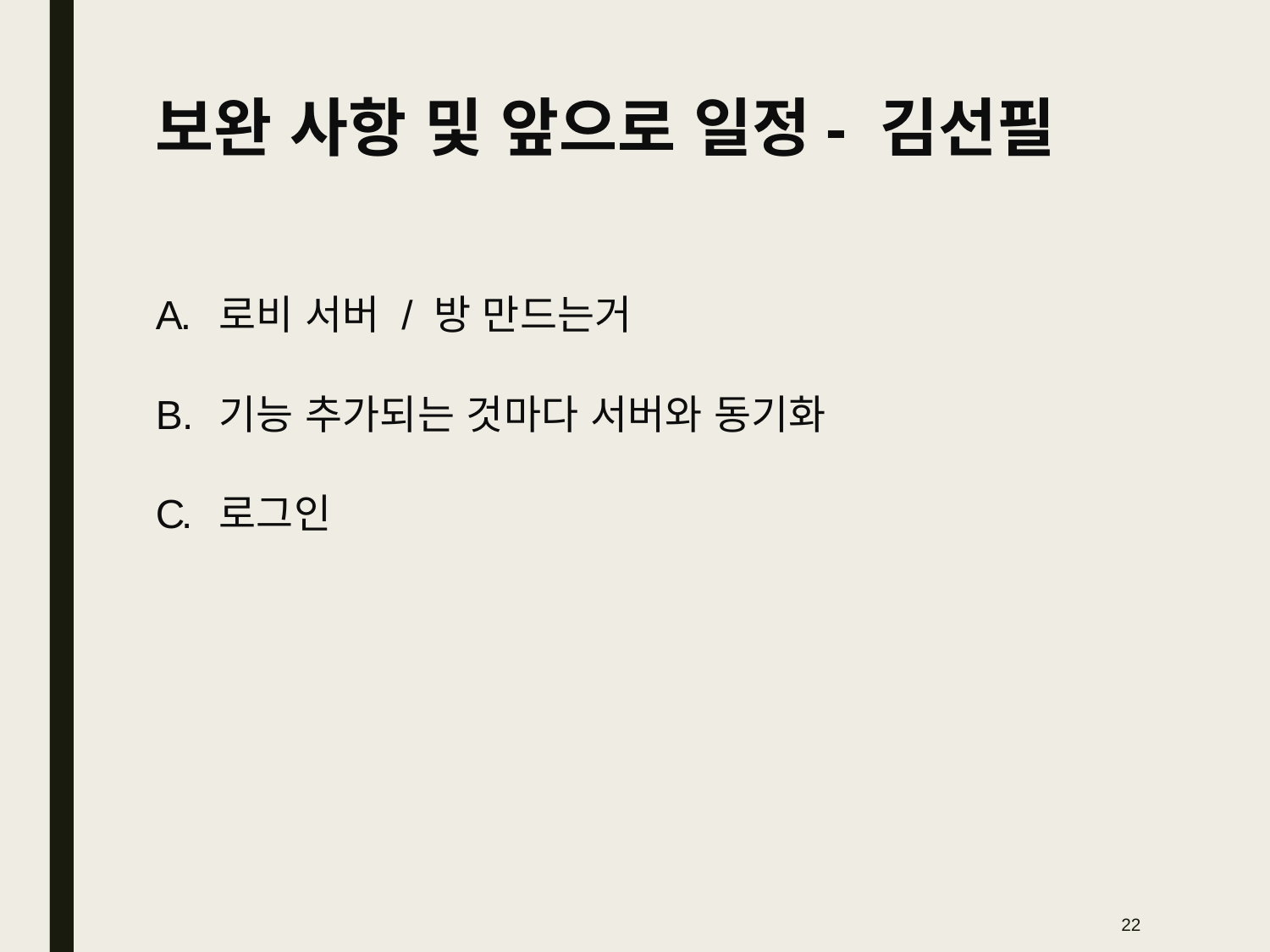

# 보완 사항 및 앞으로 일정- 김선필
로비 서버 / 방 만드는거
기능 추가되는 것마다 서버와 동기화
로그인

22